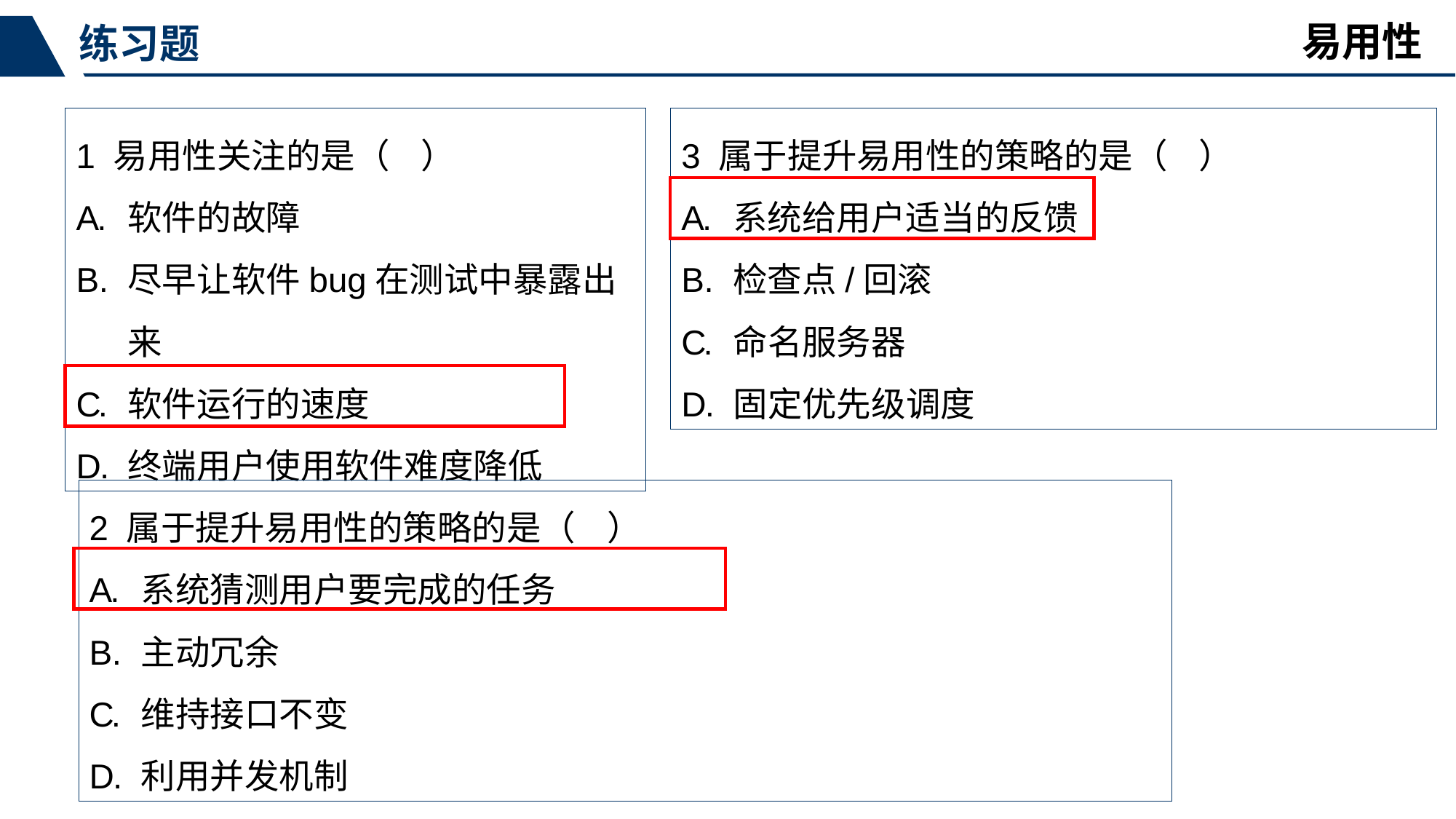

易用性

练习题

1 易用性关注的是（    ）
软件的故障
尽早让软件bug在测试中暴露出来
软件运行的速度
终端用户使用软件难度降低
3 属于提升易用性的策略的是（    ）
系统给用户适当的反馈
检查点/回滚
命名服务器
固定优先级调度

2 属于提升易用性的策略的是（    ）
系统猜测用户要完成的任务
主动冗余
维持接口不变
利用并发机制